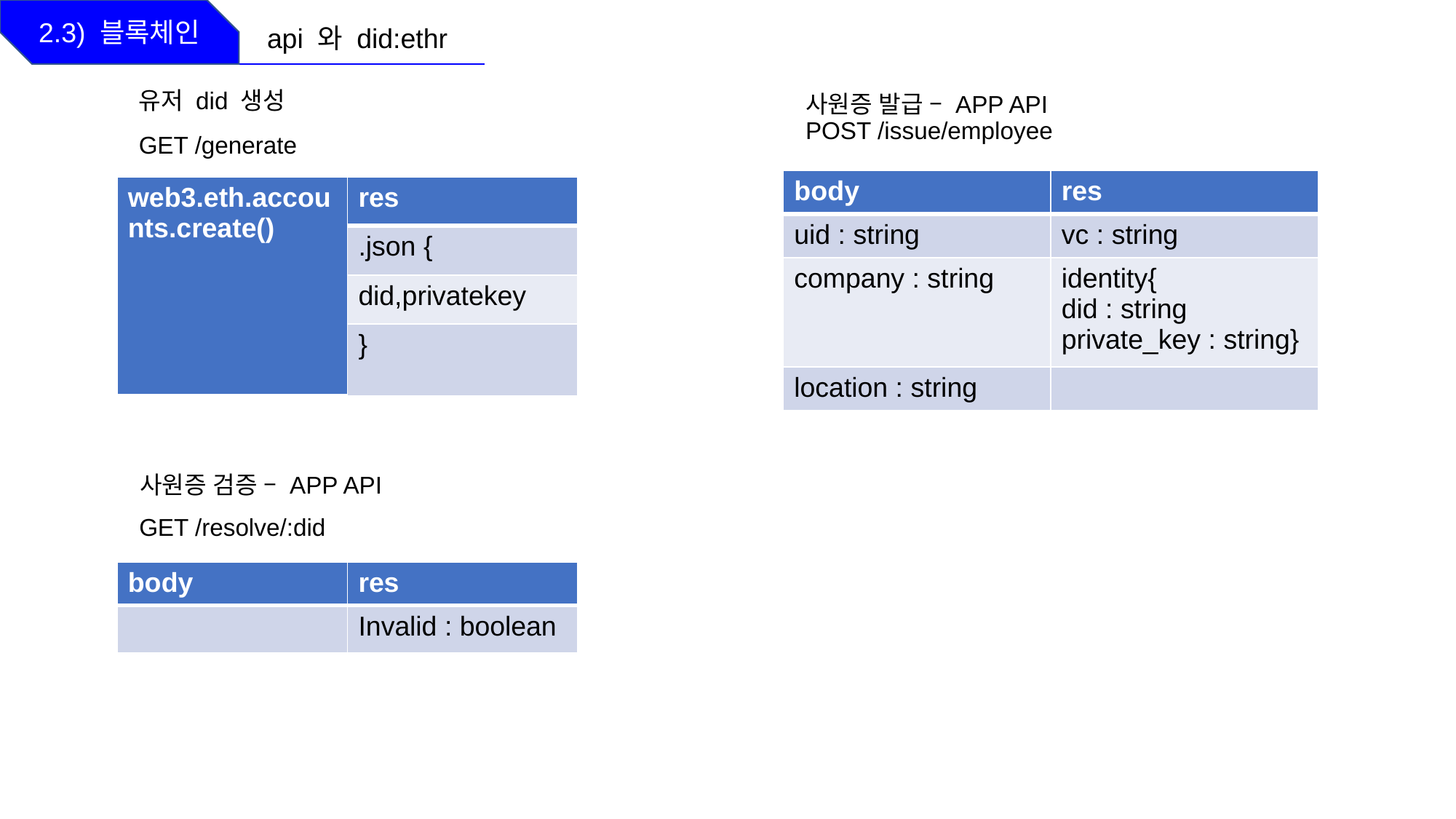

2.3) 블록체인
api 와 did:ethr
유저 did 생성
사원증 발급 – APP API
POST /issue/employee
GET /generate
| body | res |
| --- | --- |
| uid : string | vc : string |
| company : string | identity{ did : string private\_key : string} |
| location : string |  |
| web3.eth.accounts.create() | res |
| --- | --- |
|  | .json { |
|  | did,privatekey |
|  | } |
사원증 검증 – APP API
GET /resolve/:did
| body | res |
| --- | --- |
|  | Invalid : boolean |